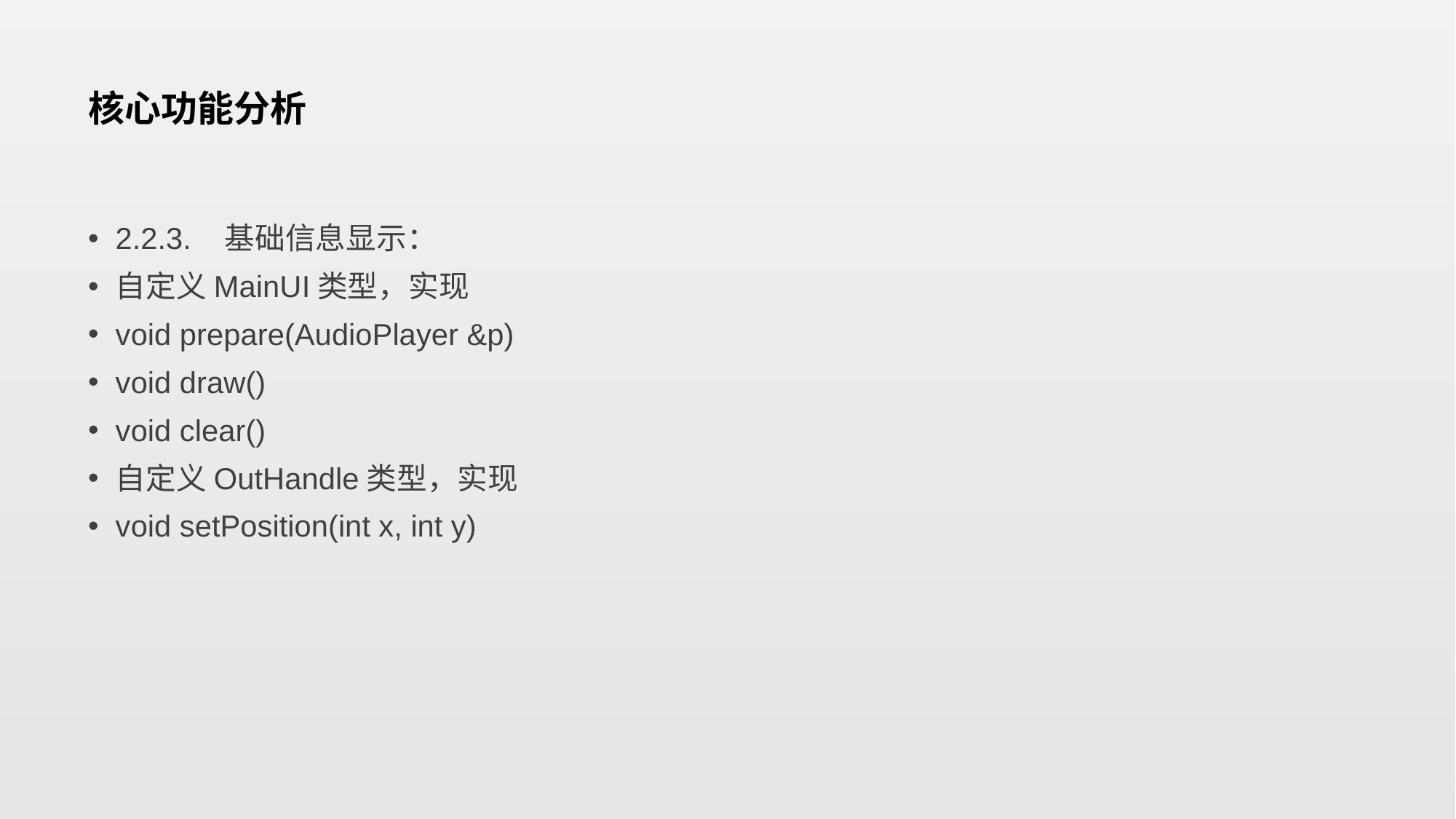

# 核心功能分析
2.2.3.	基础信息显示：
自定义MainUI类型，实现
void prepare(AudioPlayer &p)
void draw()
void clear()
自定义OutHandle类型，实现
void setPosition(int x, int y)